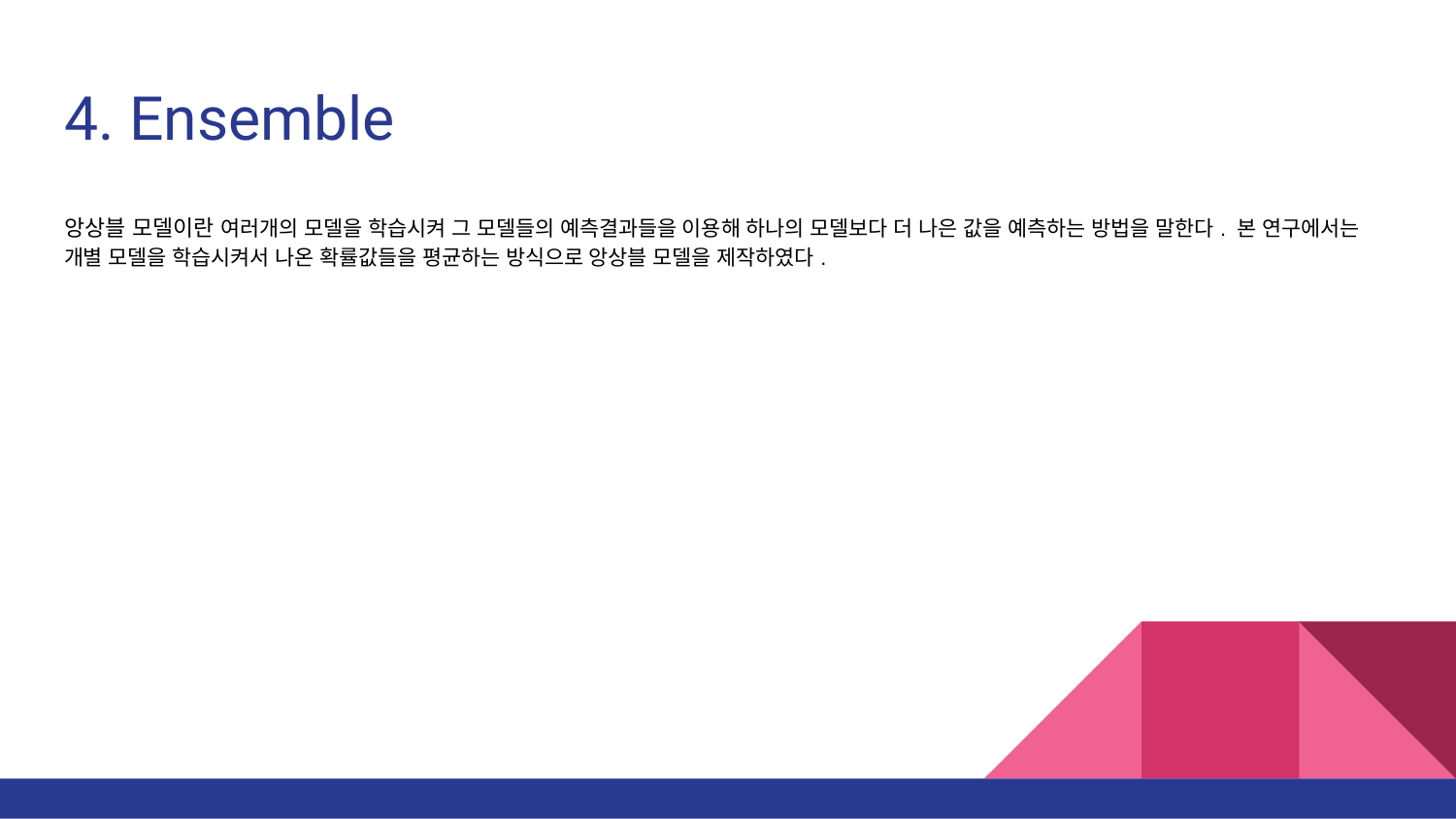

# 4. Ensemble
앙상블 모델이란 여러개의 모델을 학습시켜 그 모델들의 예측결과들을 이용해 하나의 모델보다 더 나은 값을 예측하는 방법을 말한다. 본 연구에서는 개별 모델을 학습시켜서 나온 확률값들을 평균하는 방식으로 앙상블 모델을 제작하였다.